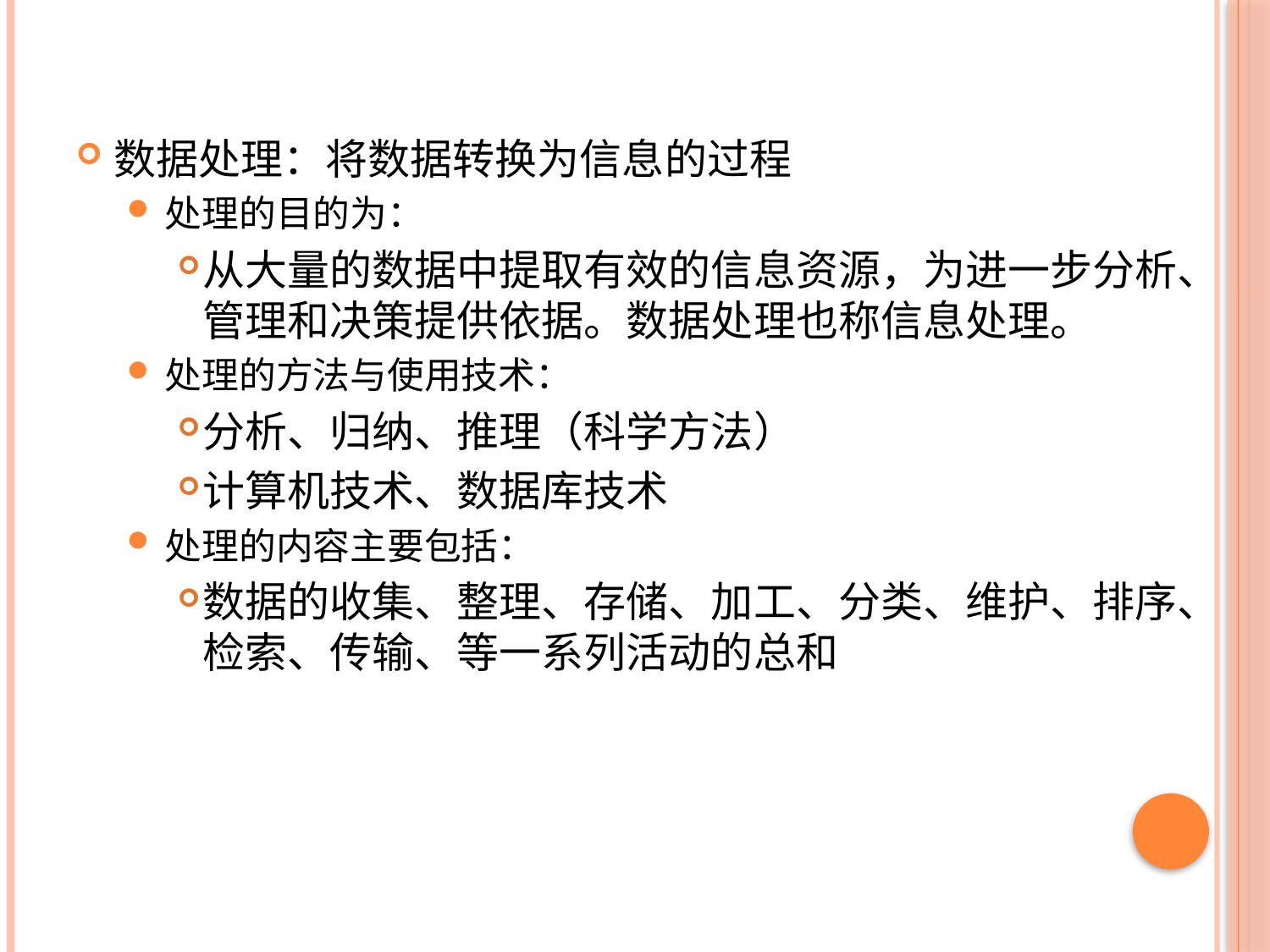

数据处理：将数据转换为信息的过程
处理的目的为：
从大量的数据中提取有效的信息资源，为进一步分析、管理和决策提供依据。数据处理也称信息处理。
处理的方法与使用技术：
分析、归纳、推理（科学方法）
计算机技术、数据库技术
处理的内容主要包括：
数据的收集、整理、存储、加工、分类、维护、排序、检索、传输、等一系列活动的总和